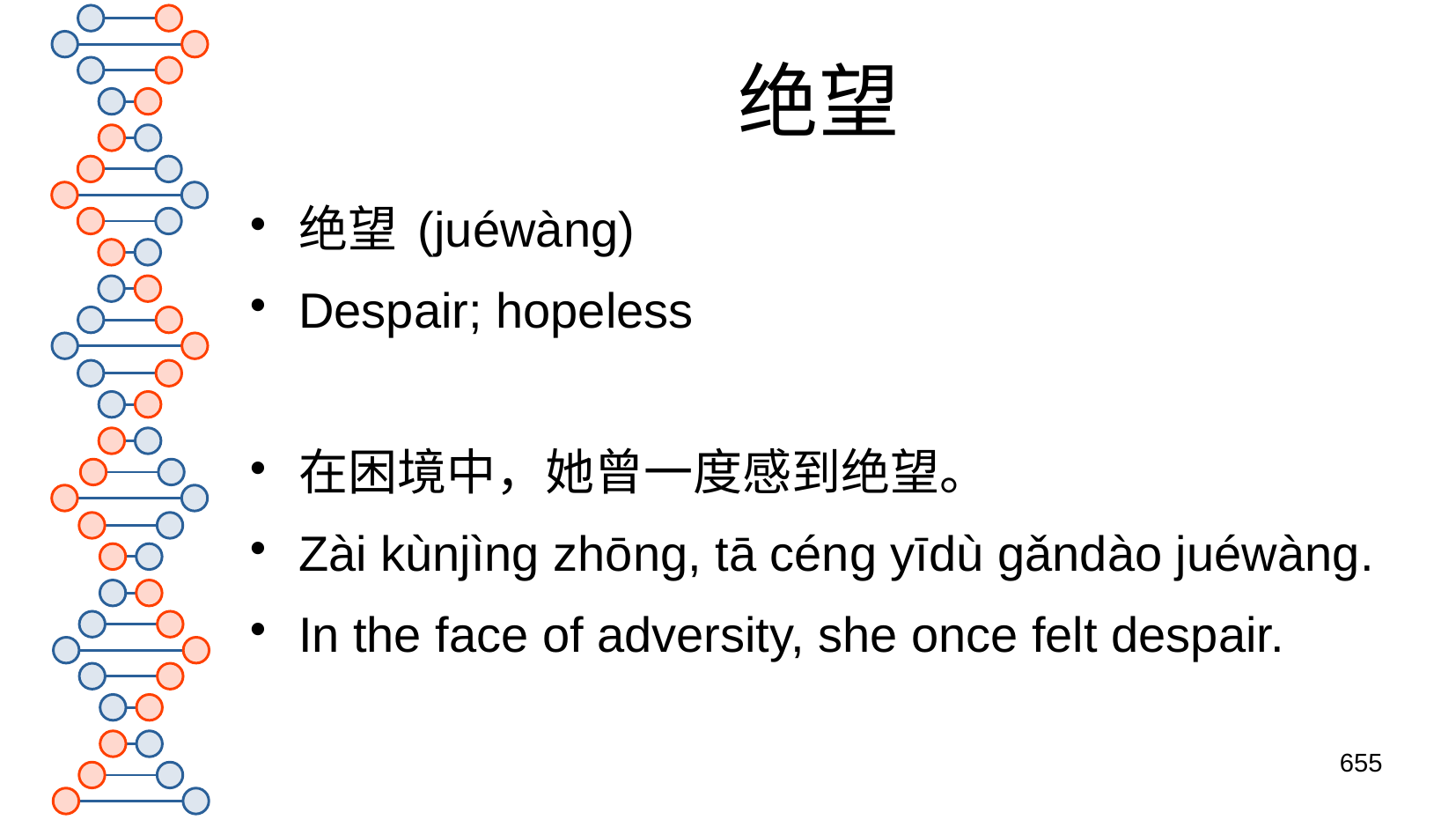

# 绝望
绝望 (juéwàng)
Despair; hopeless

在困境中，她曾一度感到绝望。
Zài kùnjìng zhōng, tā céng yīdù gǎndào juéwàng.
In the face of adversity, she once felt despair.
655